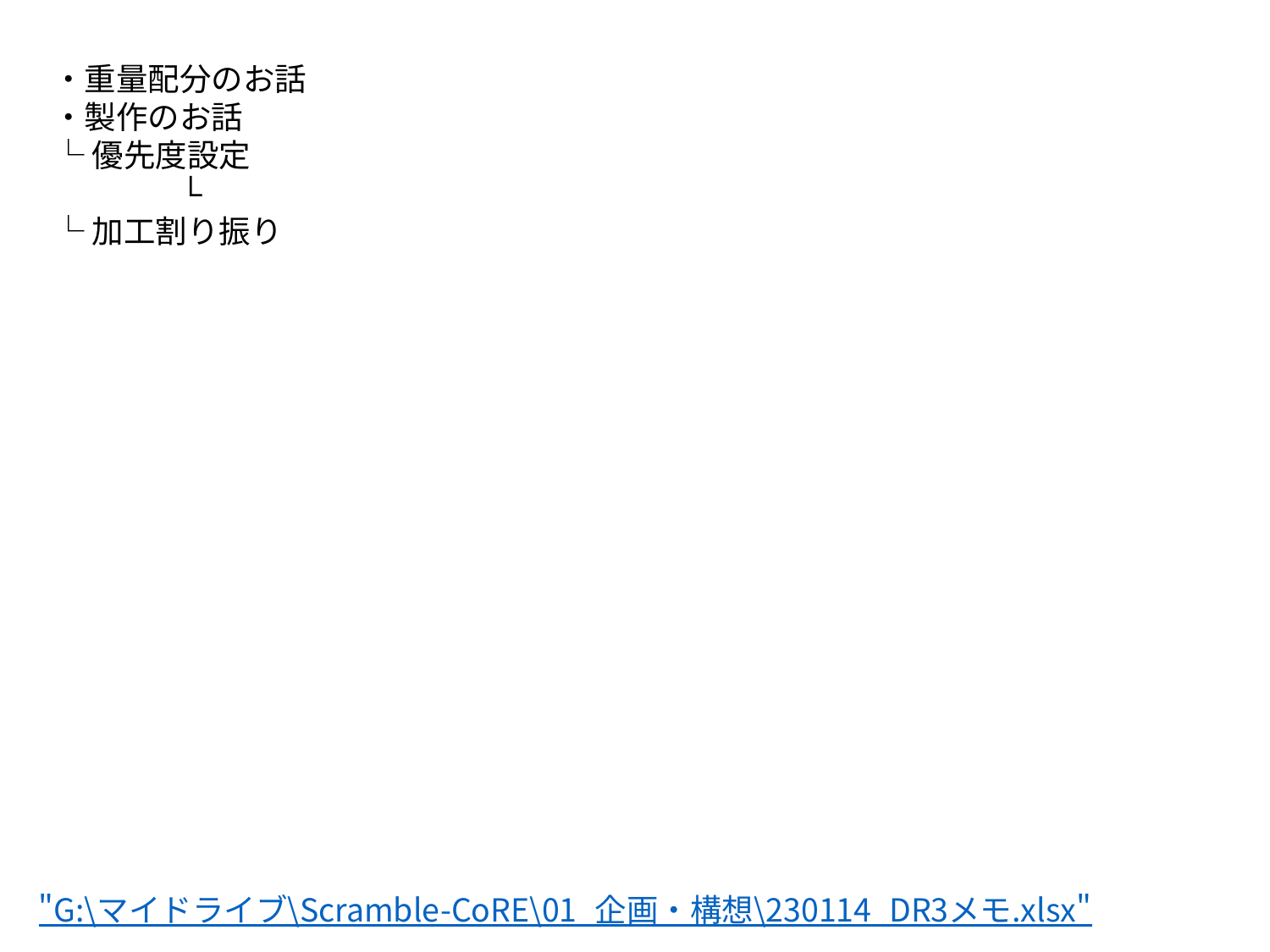

・重量配分のお話
・製作のお話
└優先度設定
	└
└加工割り振り

"G:\マイドライブ\Scramble-CoRE\01_企画・構想\230114_DR3メモ.xlsx"